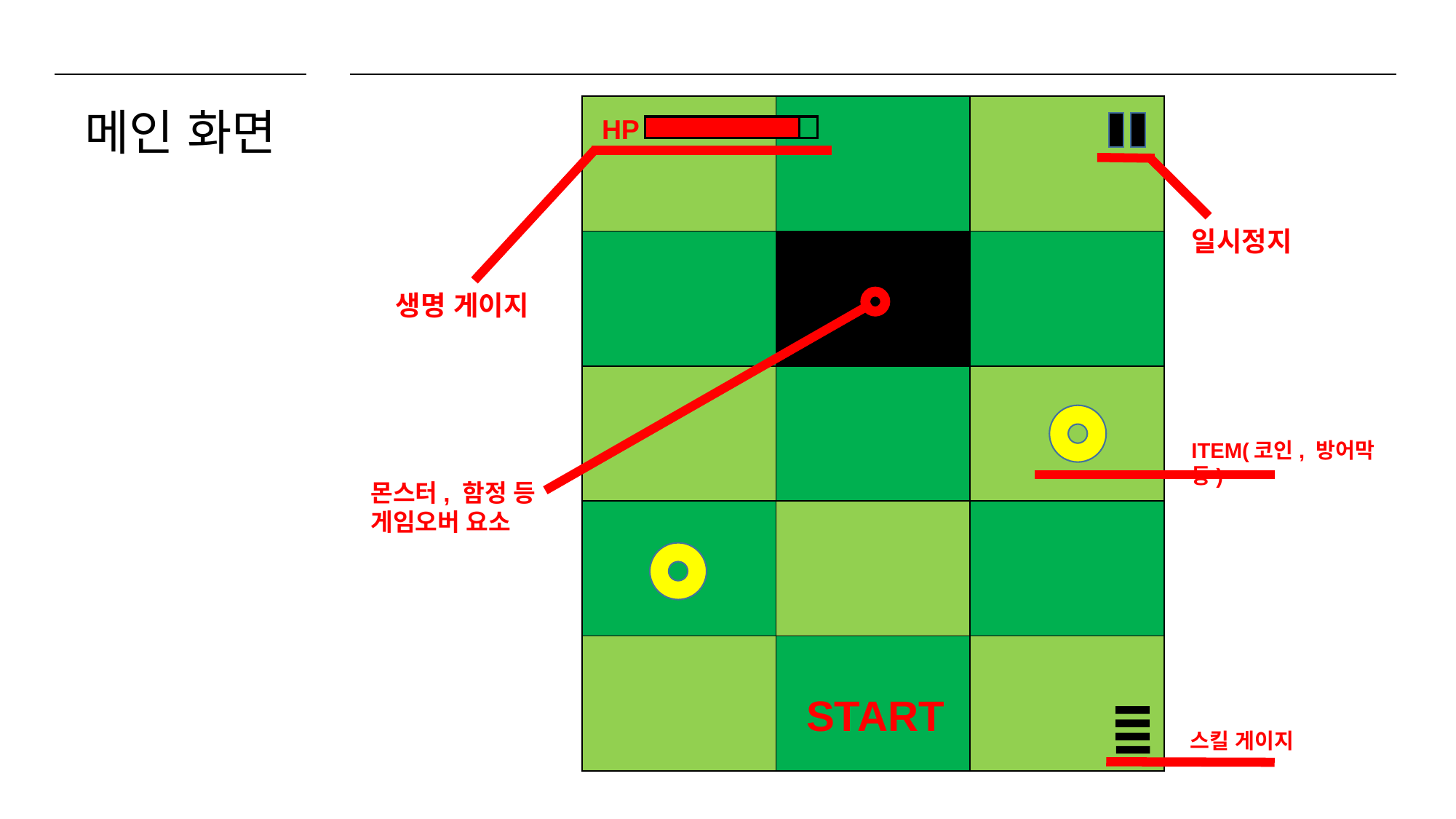

메인 화면
|  |  |  |
| --- | --- | --- |
|  |  |  |
|  |  |  |
|  |  |  |
|  |  |  |
HP

일시정지
생명 게이지

ITEM(코인, 방어막 등)
몬스터, 함정 등
게임오버 요소

START

스킬 게이지